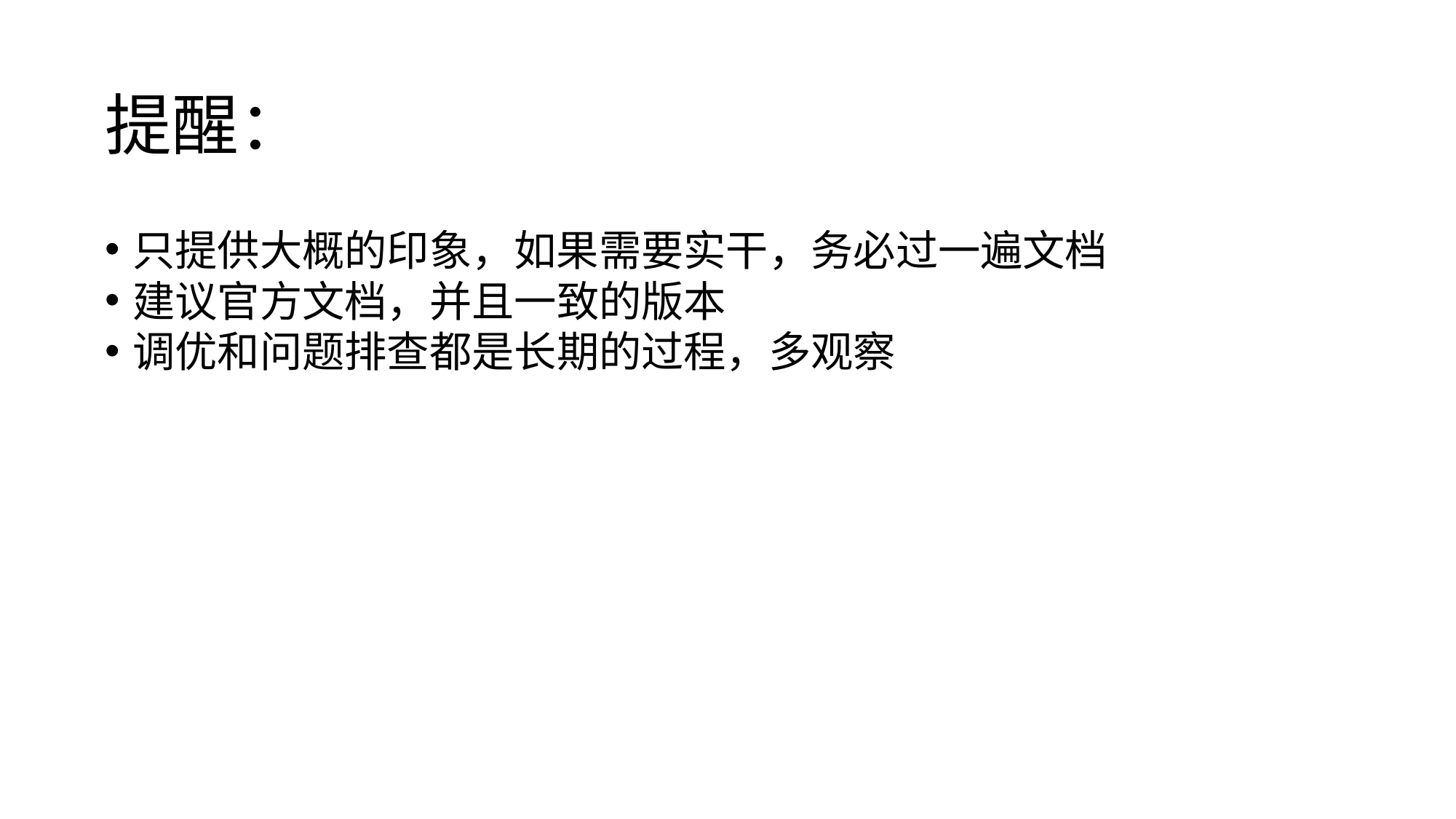

提醒：
只提供大概的印象，如果需要实干，务必过一遍文档
建议官方文档，并且一致的版本
调优和问题排查都是长期的过程，多观察